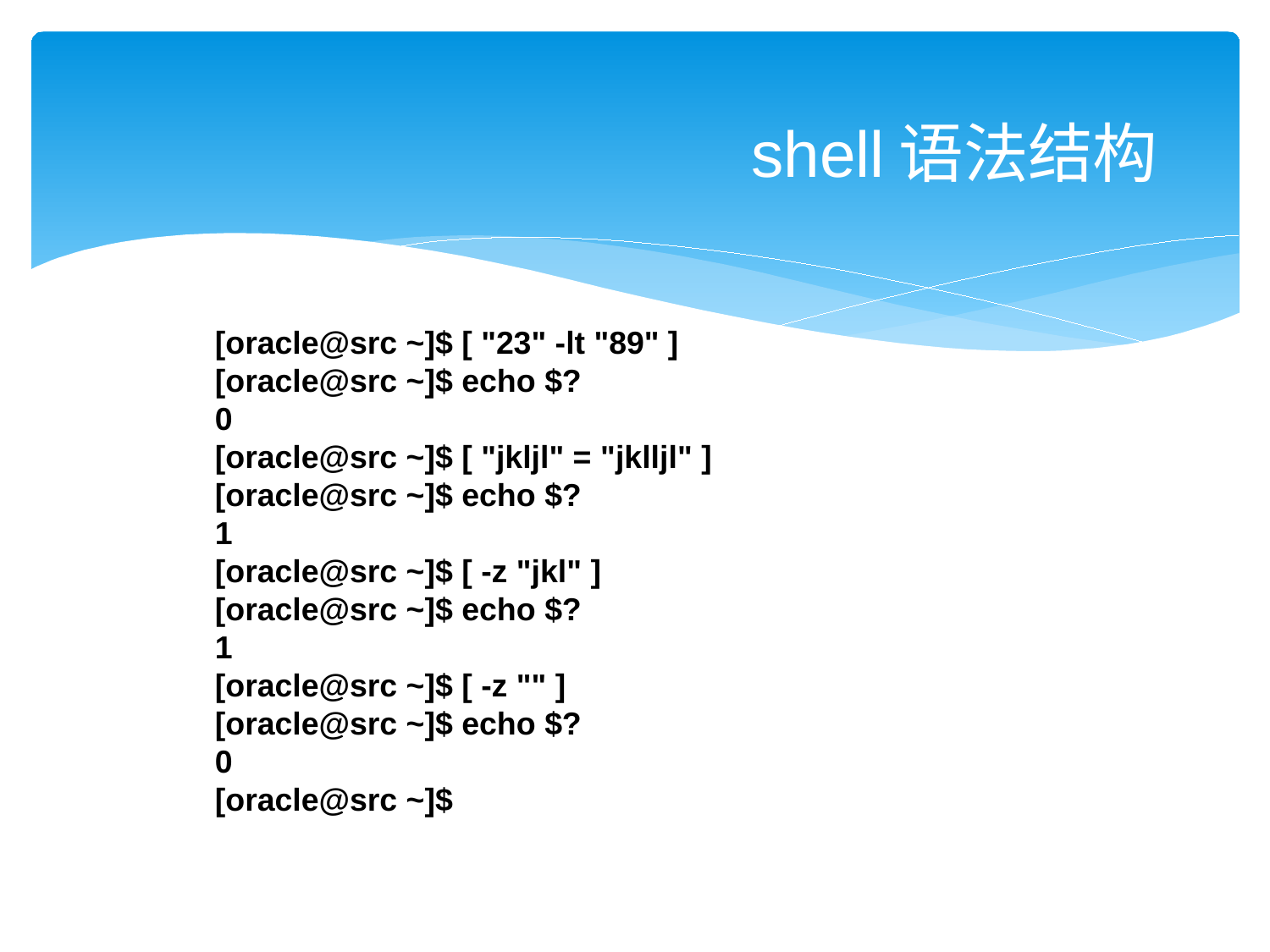

# shell语法结构
[oracle@src ~]$ [ "23" -lt "89" ]
[oracle@src ~]$ echo $?
0
[oracle@src ~]$ [ "jkljl" = "jklljl" ]
[oracle@src ~]$ echo $?
1
[oracle@src ~]$ [ -z "jkl" ]
[oracle@src ~]$ echo $?
1
[oracle@src ~]$ [ -z "" ]
[oracle@src ~]$ echo $?
0
[oracle@src ~]$